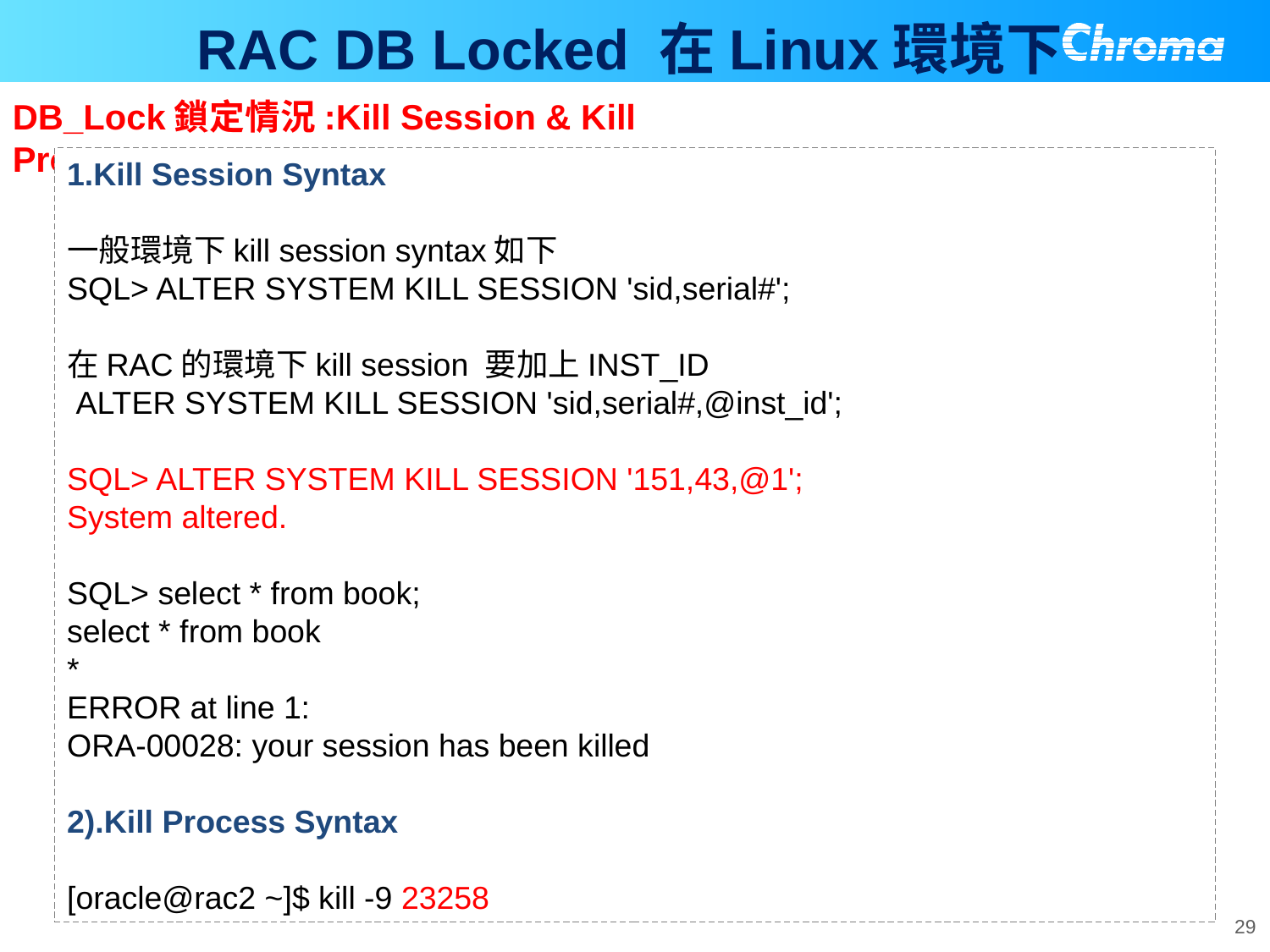

# RAC DB Locked 在Linux環境下
DB_Lock鎖定情況:Kill Session & Kill Process
1.Kill Session Syntax

一般環境下kill session syntax如下
SQL> ALTER SYSTEM KILL SESSION 'sid,serial#';

在RAC的環境下kill session 要加上INST_ID
 ALTER SYSTEM KILL SESSION 'sid,serial#,@inst_id';

SQL> ALTER SYSTEM KILL SESSION '151,43,@1';
System altered.

SQL> select * from book;
select * from book
*
ERROR at line 1:
ORA-00028: your session has been killed

2).Kill Process Syntax

[oracle@rac2 ~]$ kill -9 23258